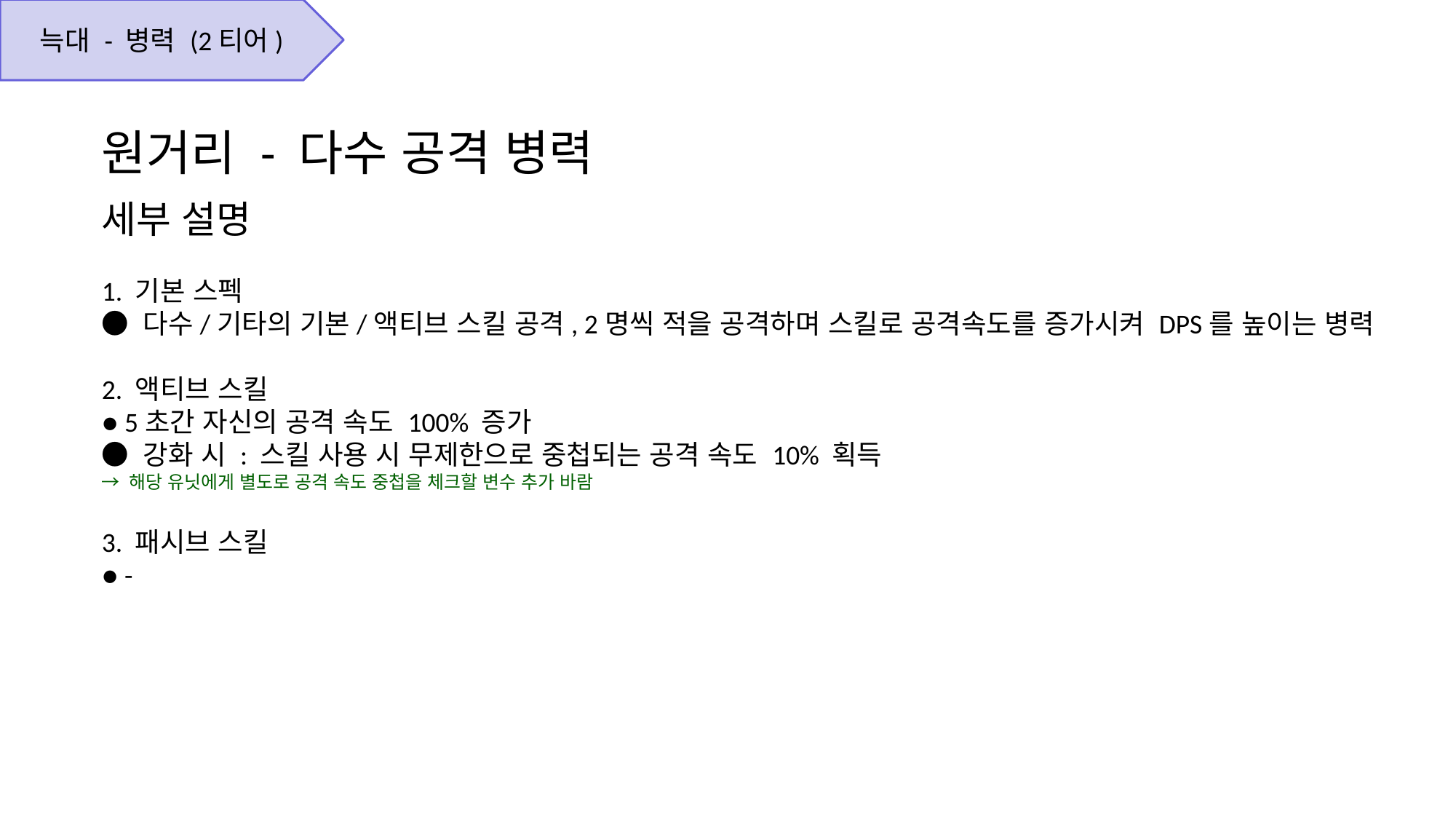

늑대 - 병력 (2티어)
원거리 - 다수 공격 병력
세부 설명

1. 기본 스펙
● 다수/기타의 기본/액티브 스킬 공격, 2명씩 적을 공격하며 스킬로 공격속도를 증가시켜 DPS를 높이는 병력

2. 액티브 스킬
● 5초간 자신의 공격 속도 100% 증가
● 강화 시 : 스킬 사용 시 무제한으로 중첩되는 공격 속도 10% 획득
→ 해당 유닛에게 별도로 공격 속도 중첩을 체크할 변수 추가 바람

3. 패시브 스킬
● -